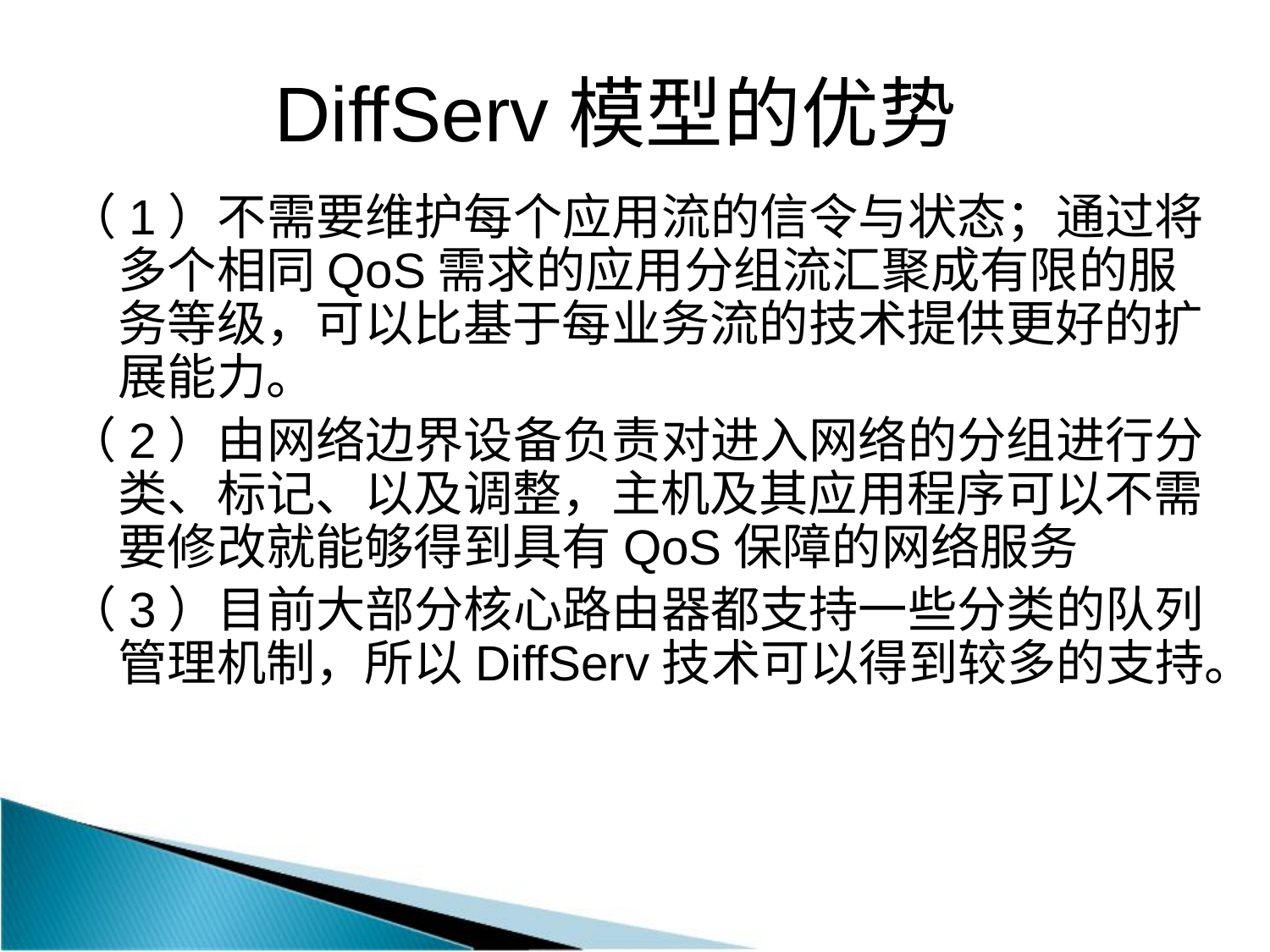

# DiffServ模型的优势
（1）不需要维护每个应用流的信令与状态；通过将多个相同QoS需求的应用分组流汇聚成有限的服务等级，可以比基于每业务流的技术提供更好的扩展能力。
（2）由网络边界设备负责对进入网络的分组进行分类、标记、以及调整，主机及其应用程序可以不需要修改就能够得到具有QoS保障的网络服务
（3）目前大部分核心路由器都支持一些分类的队列管理机制，所以DiffServ技术可以得到较多的支持。